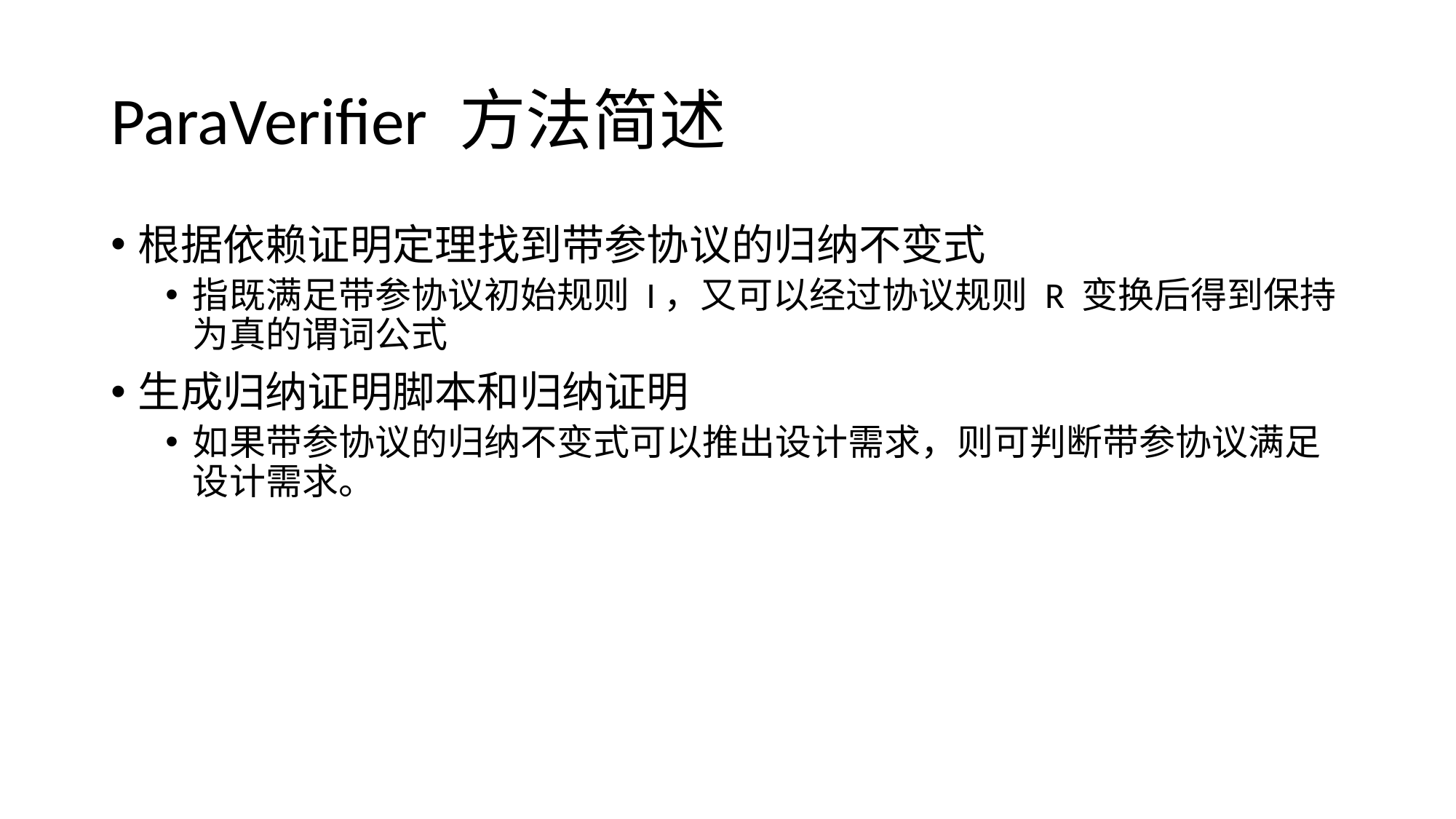

# ParaVerifier 方法简述
根据依赖证明定理找到带参协议的归纳不变式
指既满足带参协议初始规则 I，又可以经过协议规则 R 变换后得到保持为真的谓词公式
生成归纳证明脚本和归纳证明
如果带参协议的归纳不变式可以推出设计需求，则可判断带参协议满足设计需求。